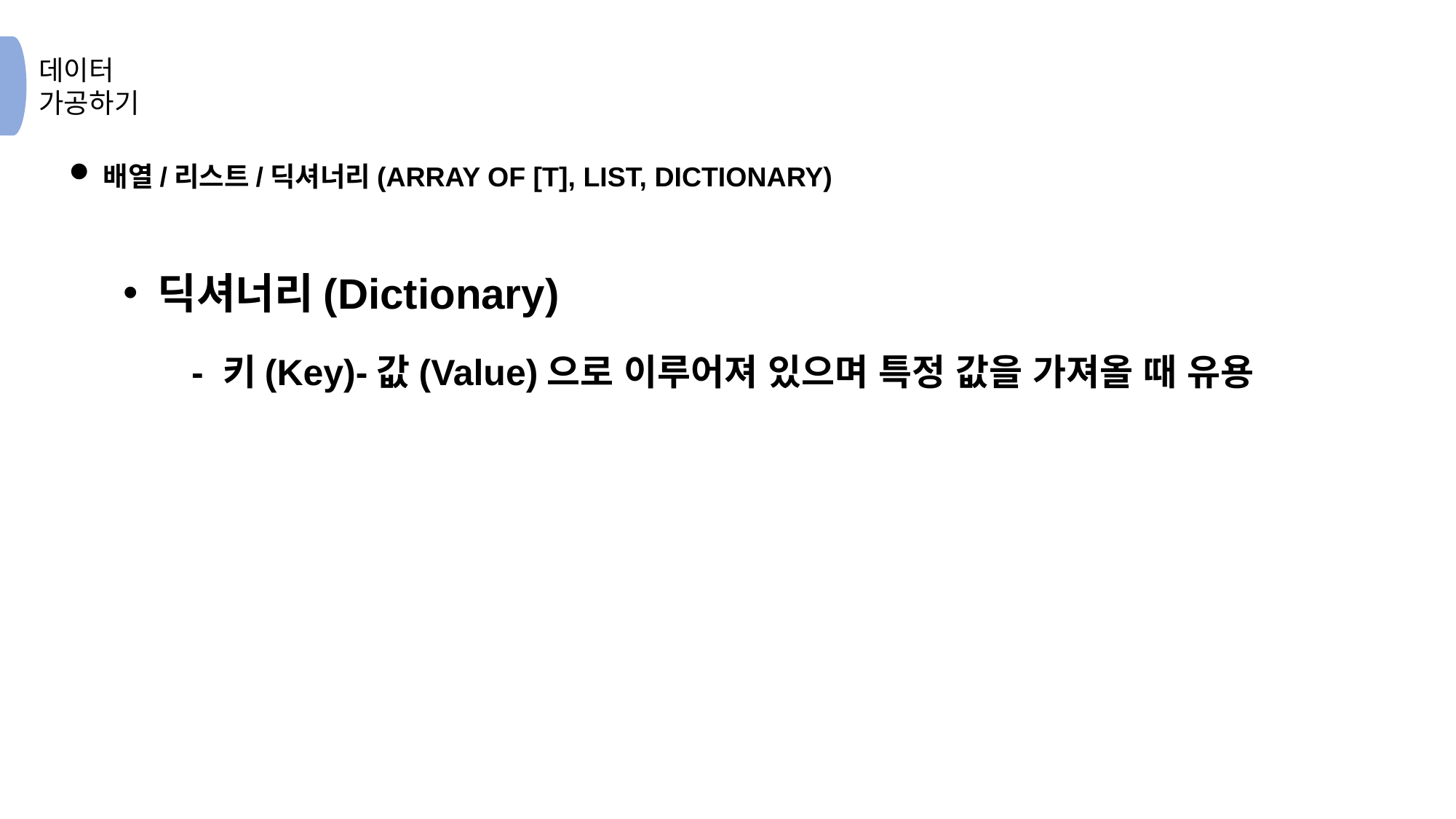

배열/리스트/딕셔너리(ARRAY OF [T], LIST, DICTIONARY)

딕셔너리(Dictionary)
   - 키(Key)-값(Value)으로 이루어져 있으며 특정 값을 가져올 때 유용